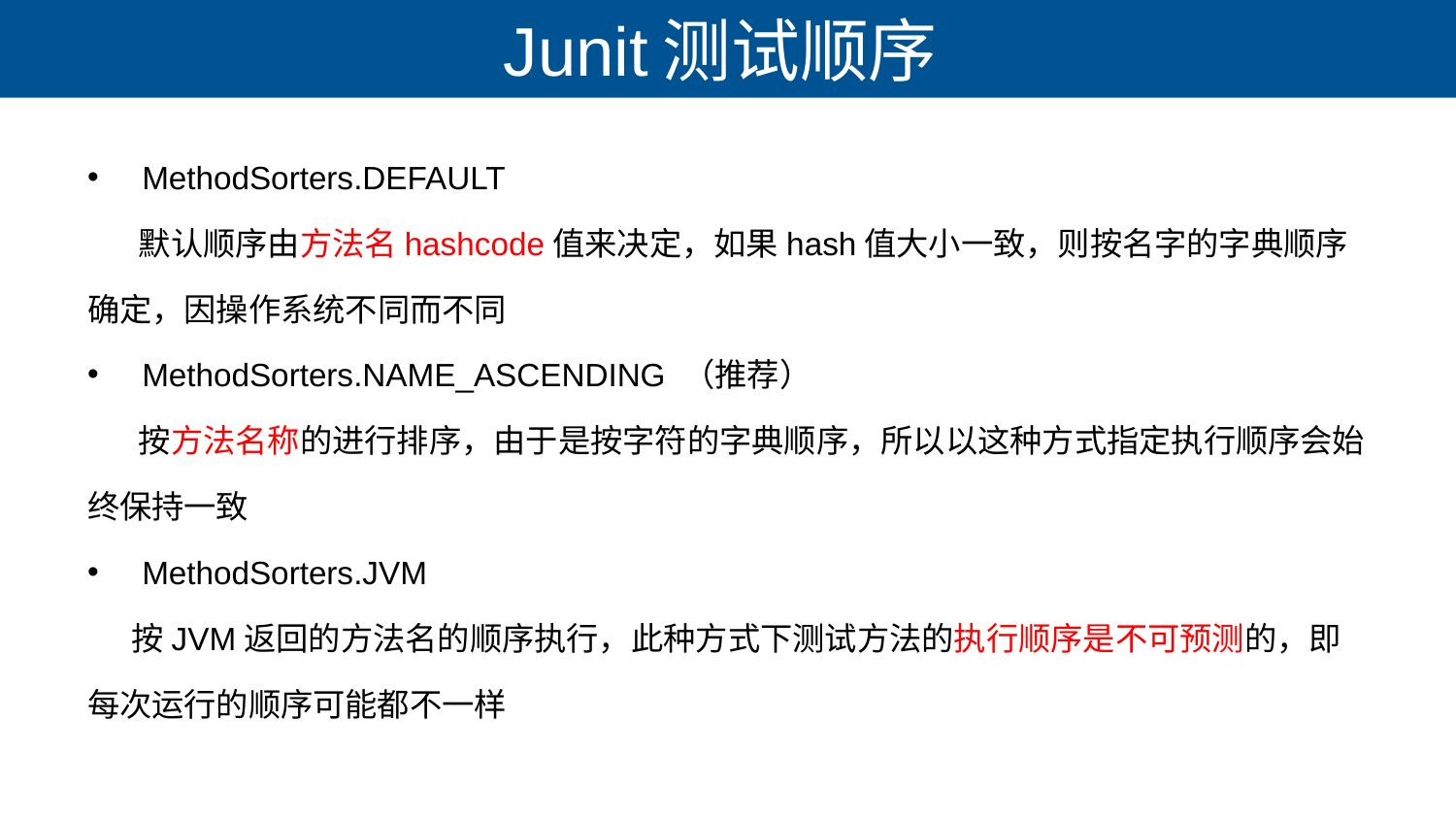

# Junit测试顺序
MethodSorters.DEFAULT
      默认顺序由方法名hashcode值来决定，如果hash值大小一致，则按名字的字典顺序确定，因操作系统不同而不同
MethodSorters.NAME_ASCENDING （推荐）
      按方法名称的进行排序，由于是按字符的字典顺序，所以以这种方式指定执行顺序会始终保持一致
MethodSorters.JVM
     按JVM返回的方法名的顺序执行，此种方式下测试方法的执行顺序是不可预测的，即每次运行的顺序可能都不一样